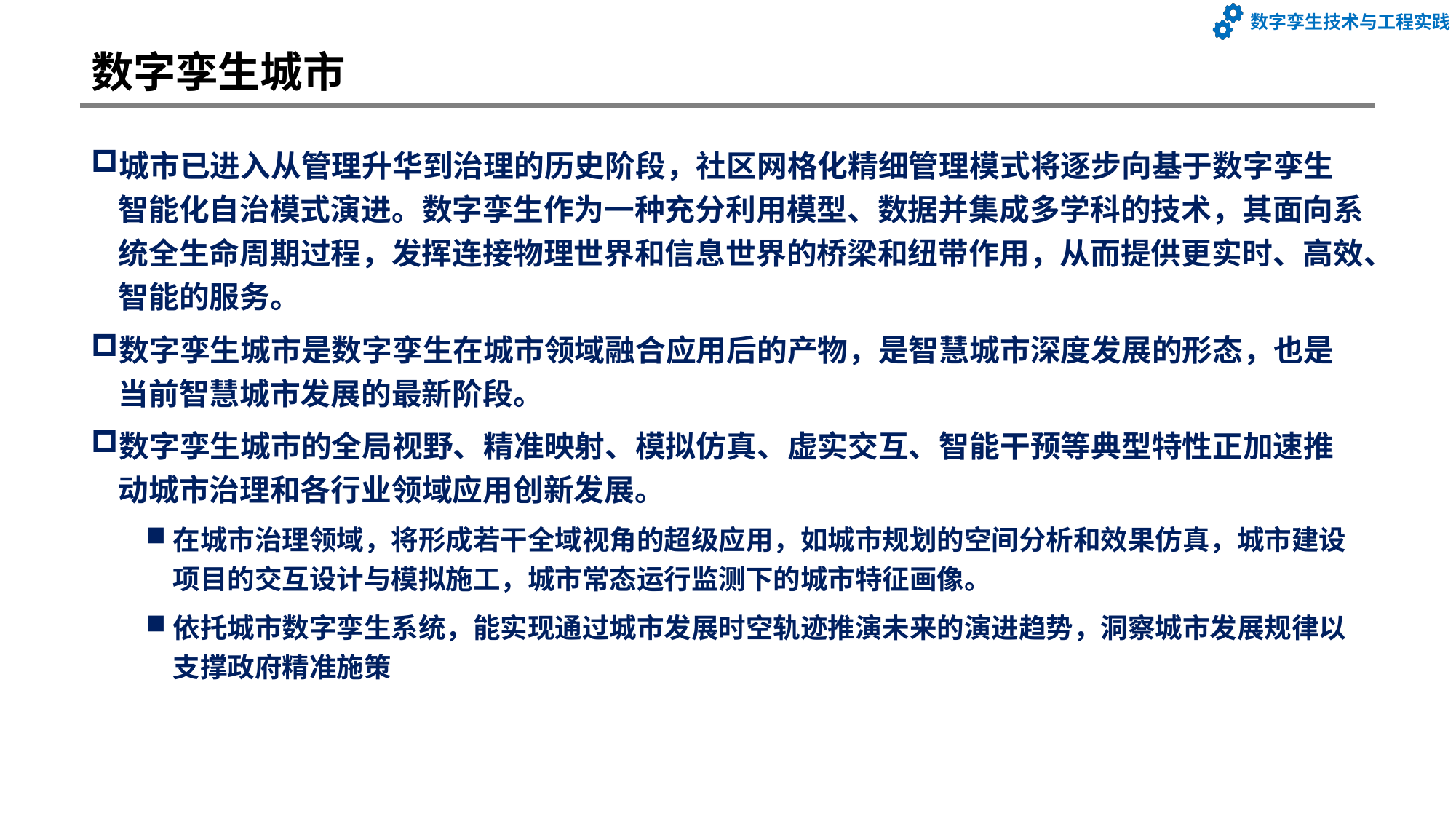

# 数字孪生城市
城市已进入从管理升华到治理的历史阶段，社区网格化精细管理模式将逐步向基于数字孪生智能化自治模式演进。数字孪生作为一种充分利用模型、数据并集成多学科的技术，其面向系统全生命周期过程，发挥连接物理世界和信息世界的桥梁和纽带作用，从而提供更实时、高效、智能的服务。
数字孪生城市是数字孪生在城市领域融合应用后的产物，是智慧城市深度发展的形态，也是当前智慧城市发展的最新阶段。
数字孪生城市的全局视野、精准映射、模拟仿真、虚实交互、智能干预等典型特性正加速推动城市治理和各行业领域应用创新发展。
在城市治理领域，将形成若干全域视角的超级应用，如城市规划的空间分析和效果仿真，城市建设项目的交互设计与模拟施工，城市常态运行监测下的城市特征画像。
依托城市数字孪生系统，能实现通过城市发展时空轨迹推演未来的演进趋势，洞察城市发展规律以支撑政府精准施策